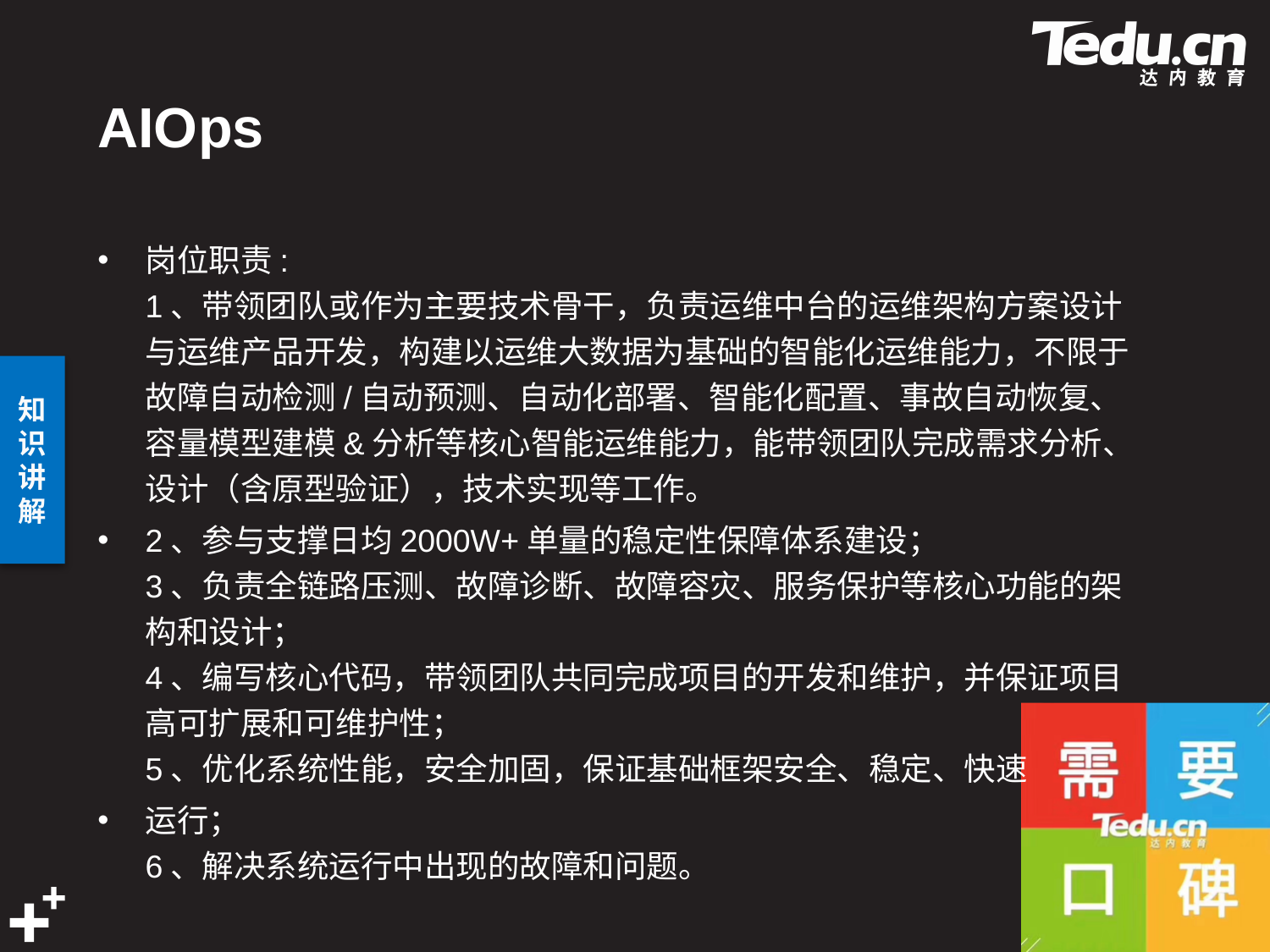

# AIOps
岗位职责: 
1、带领团队或作为主要技术骨干，负责运维中台的运维架构方案设计与运维产品开发，构建以运维大数据为基础的智能化运维能力，不限于故障自动检测/自动预测、自动化部署、智能化配置、事故自动恢复、容量模型建模&分析等核心智能运维能力，能带领团队完成需求分析、设计（含原型验证），技术实现等工作。
2、参与支撑日均2000W+单量的稳定性保障体系建设； 
3、负责全链路压测、故障诊断、故障容灾、服务保护等核心功能的架构和设计； 
4、编写核心代码，带领团队共同完成项目的开发和维护，并保证项目高可扩展和可维护性； 
5、优化系统性能，安全加固，保证基础框架安全、稳定、快速
运行； 
6、解决系统运行中出现的故障和问题。